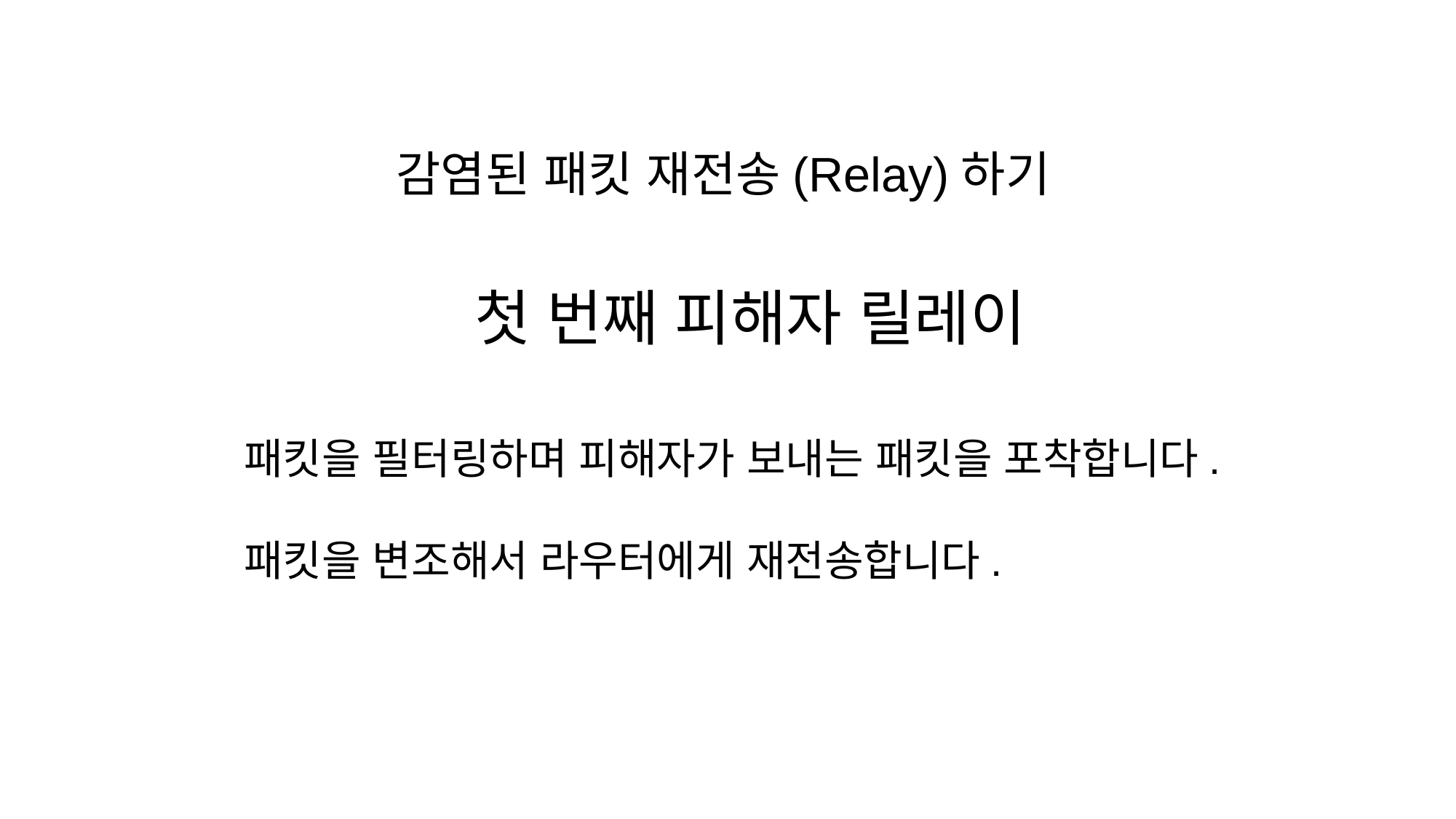

감염된 패킷 재전송(Relay)하기
첫 번째 피해자 릴레이
패킷을 필터링하며 피해자가 보내는 패킷을 포착합니다.

패킷을 변조해서 라우터에게 재전송합니다.